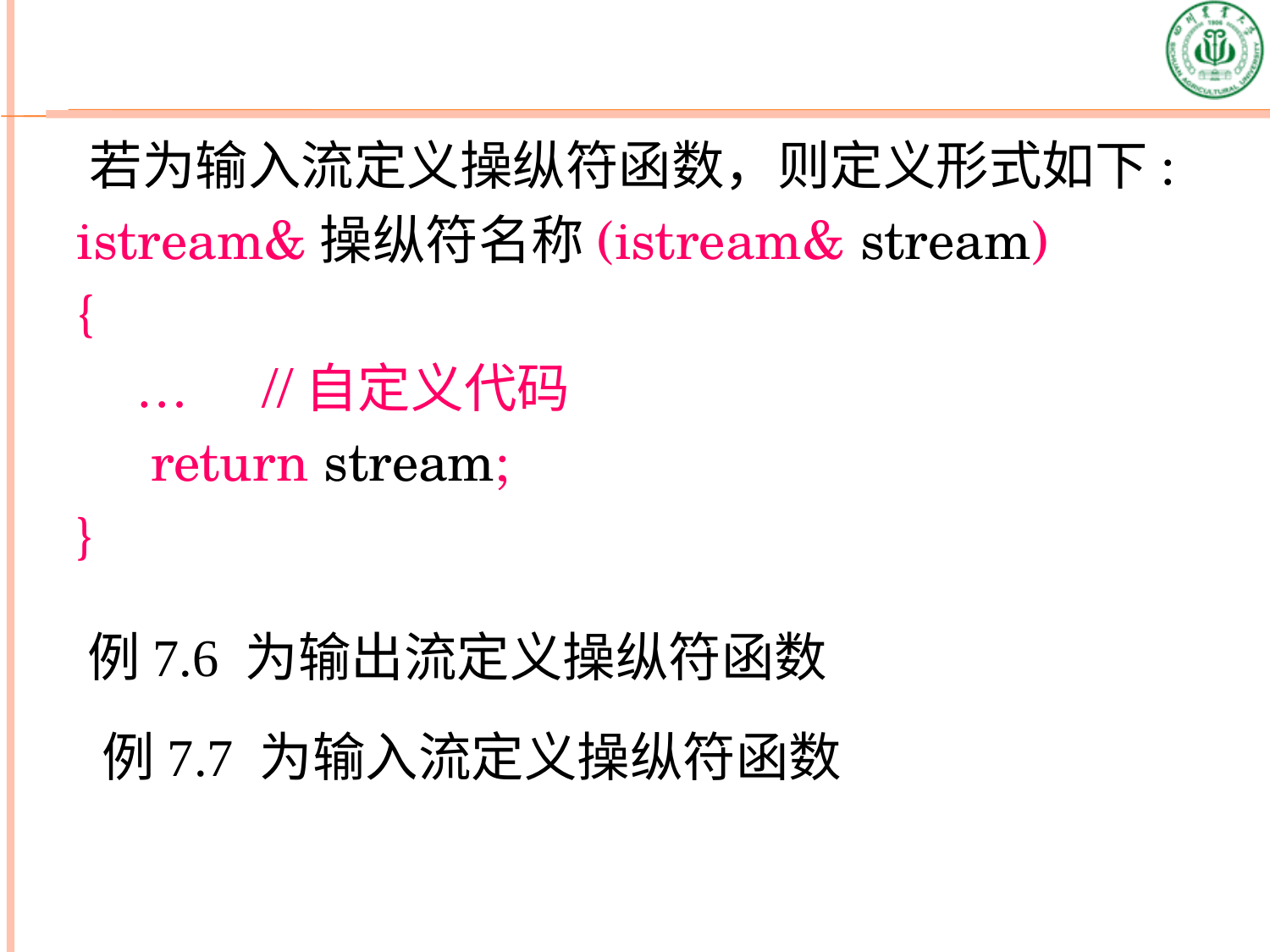

若为输入流定义操纵符函数，则定义形式如下:
    istream&操纵符名称(istream& stream)
    {
        …     //自定义代码
         return stream;
    }
例7.6 为输出流定义操纵符函数
 例7.7 为输入流定义操纵符函数